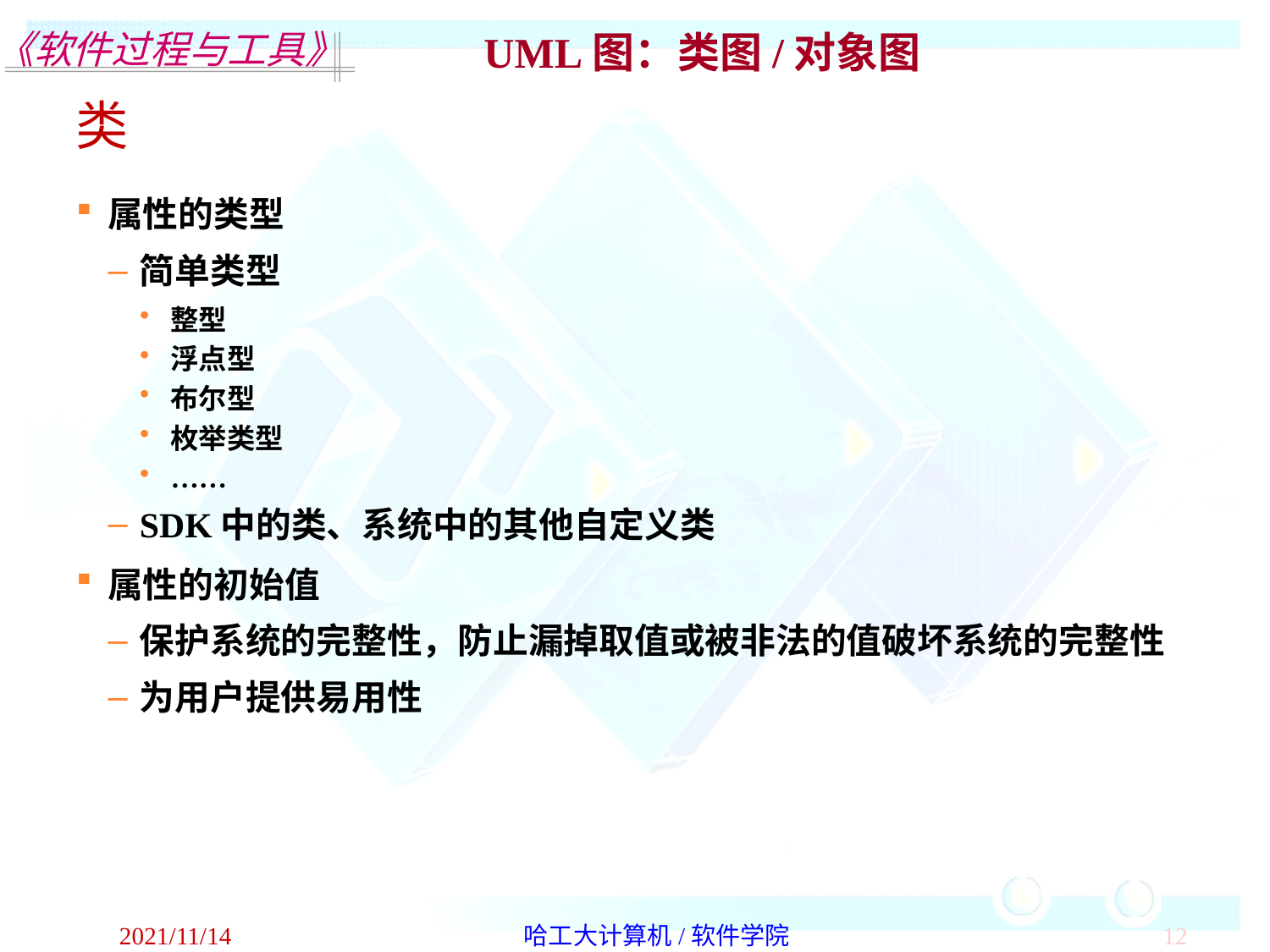

UML图：类图/对象图
类
属性的类型
简单类型
整型
浮点型
布尔型
枚举类型
……
SDK中的类、系统中的其他自定义类
属性的初始值
保护系统的完整性，防止漏掉取值或被非法的值破坏系统的完整性
为用户提供易用性